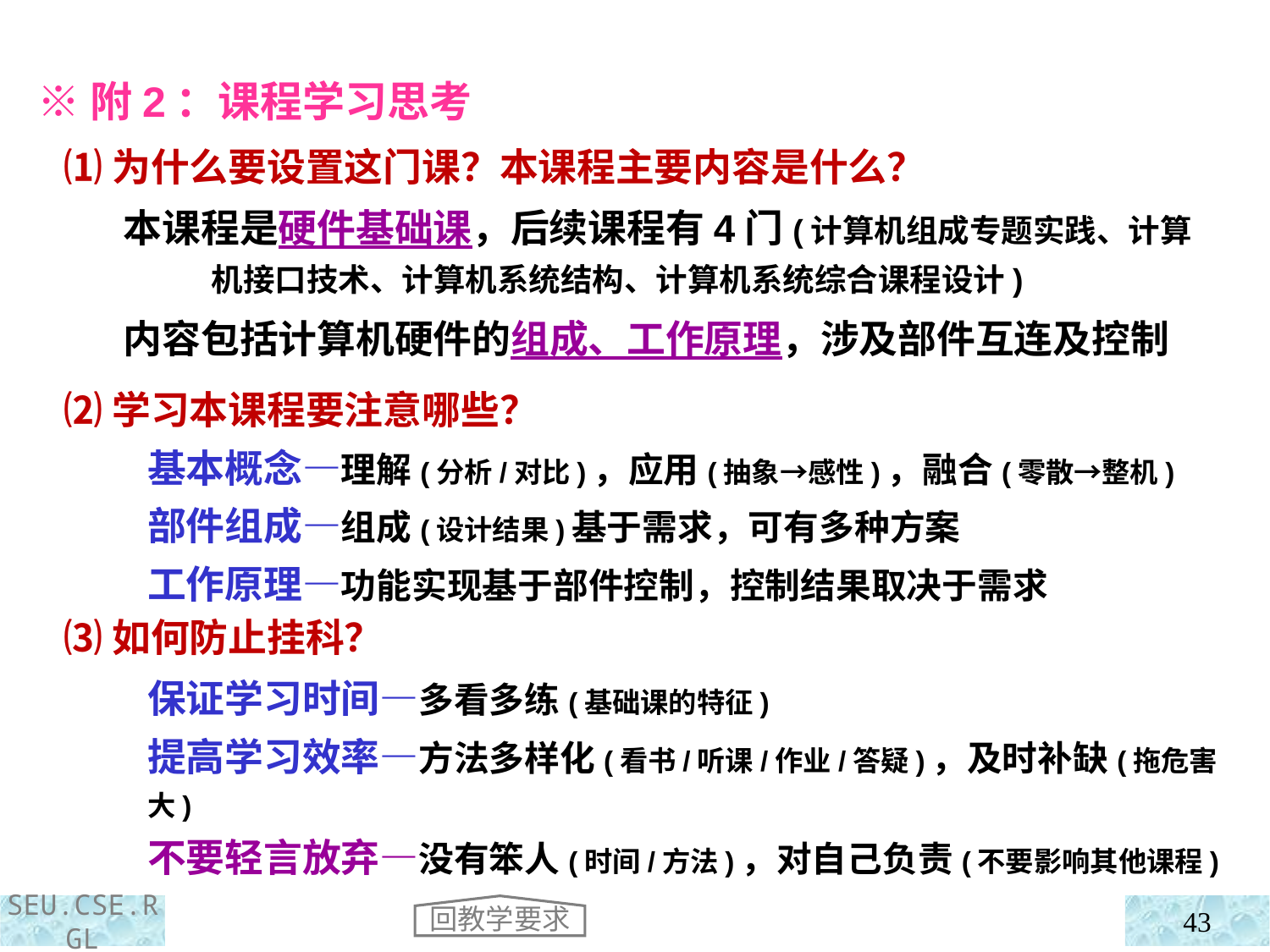

※附2：课程学习思考
   ⑴为什么要设置这门课？本课程主要内容是什么？

   ⑵学习本课程要注意哪些？

   ⑶如何防止挂科？
   本课程是硬件基础课，后续课程有4门(计算机组成专题实践、计算机接口技术、计算机系统结构、计算机系统综合课程设计)
   内容包括计算机硬件的组成、工作原理，涉及部件互连及控制
基本概念—理解(分析/对比)，应用(抽象→感性)，融合(零散→整机)
部件组成—组成(设计结果)基于需求，可有多种方案
工作原理—功能实现基于部件控制，控制结果取决于需求
保证学习时间—多看多练(基础课的特征)
提高学习效率—方法多样化(看书/听课/作业/答疑)，及时补缺(拖危害大)
不要轻言放弃—没有笨人(时间/方法)，对自己负责(不要影响其他课程)
回教学要求
43